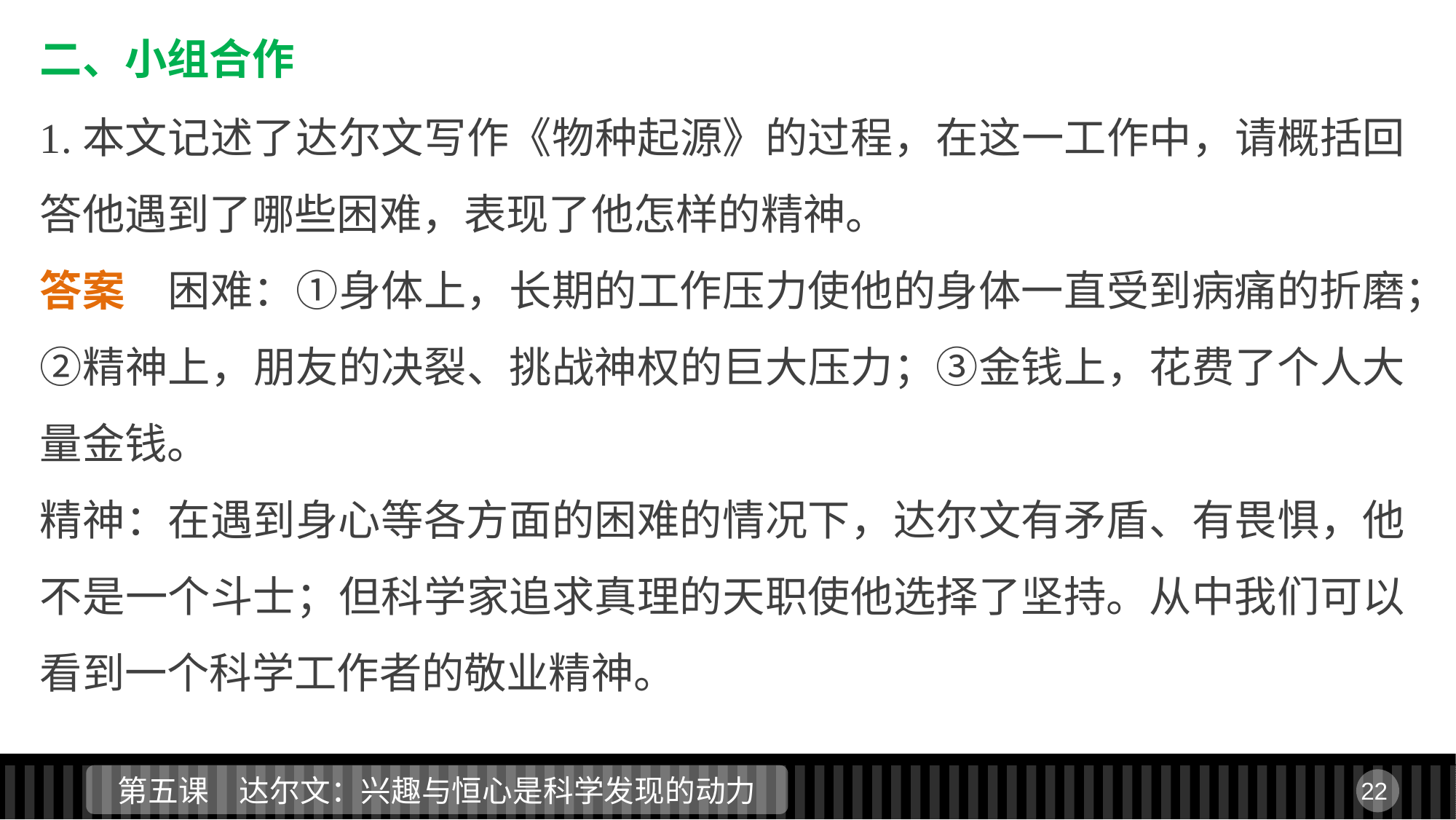

二、小组合作
1.本文记述了达尔文写作《物种起源》的过程，在这一工作中，请概括回答他遇到了哪些困难，表现了他怎样的精神。
答案　困难：①身体上，长期的工作压力使他的身体一直受到病痛的折磨；②精神上，朋友的决裂、挑战神权的巨大压力；③金钱上，花费了个人大量金钱。
精神：在遇到身心等各方面的困难的情况下，达尔文有矛盾、有畏惧，他不是一个斗士；但科学家追求真理的天职使他选择了坚持。从中我们可以看到一个科学工作者的敬业精神。